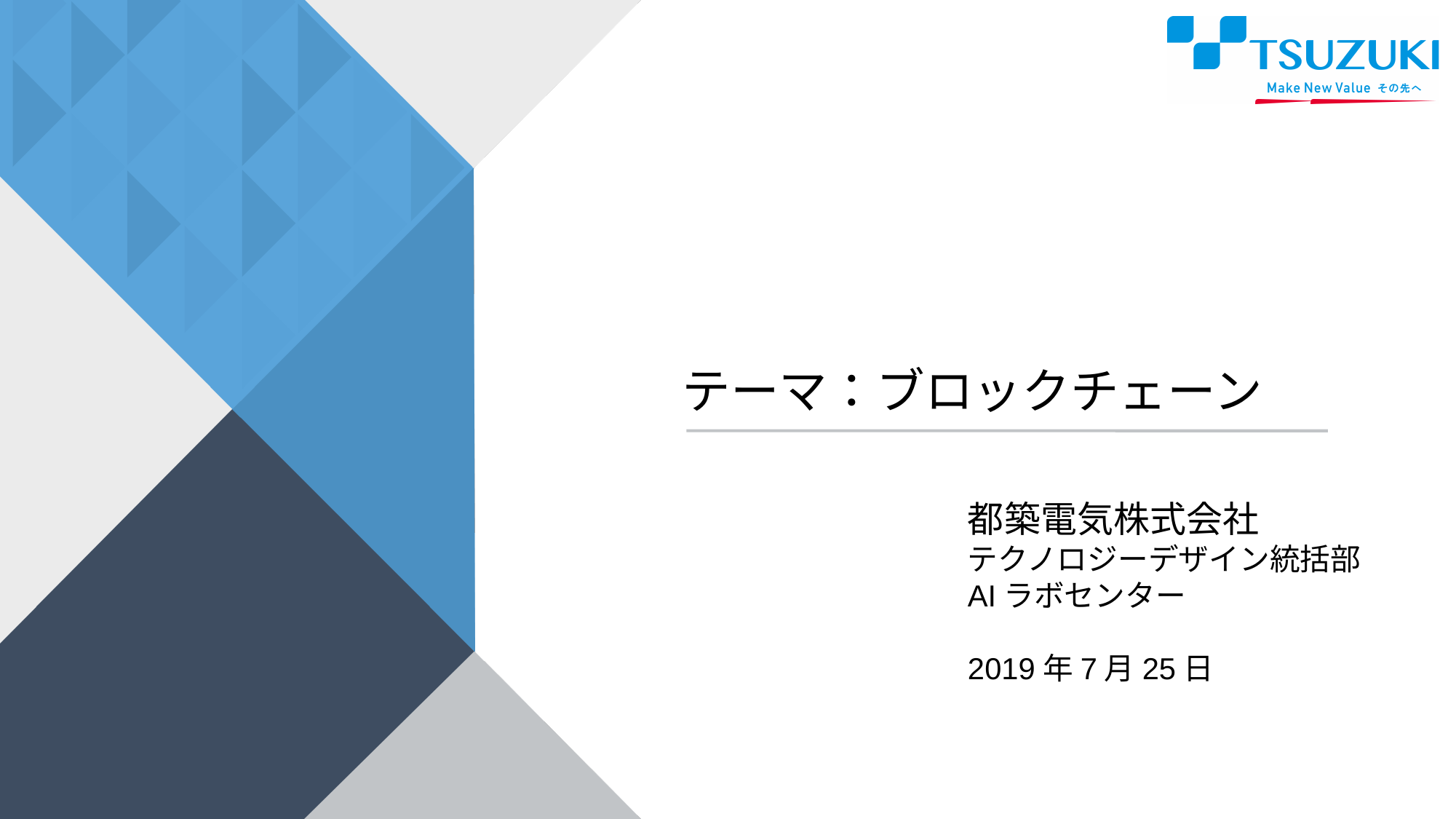

テーマ：ブロックチェーン
都築電気株式会社
テクノロジーデザイン統括部
AIラボセンター

2019年7月25日